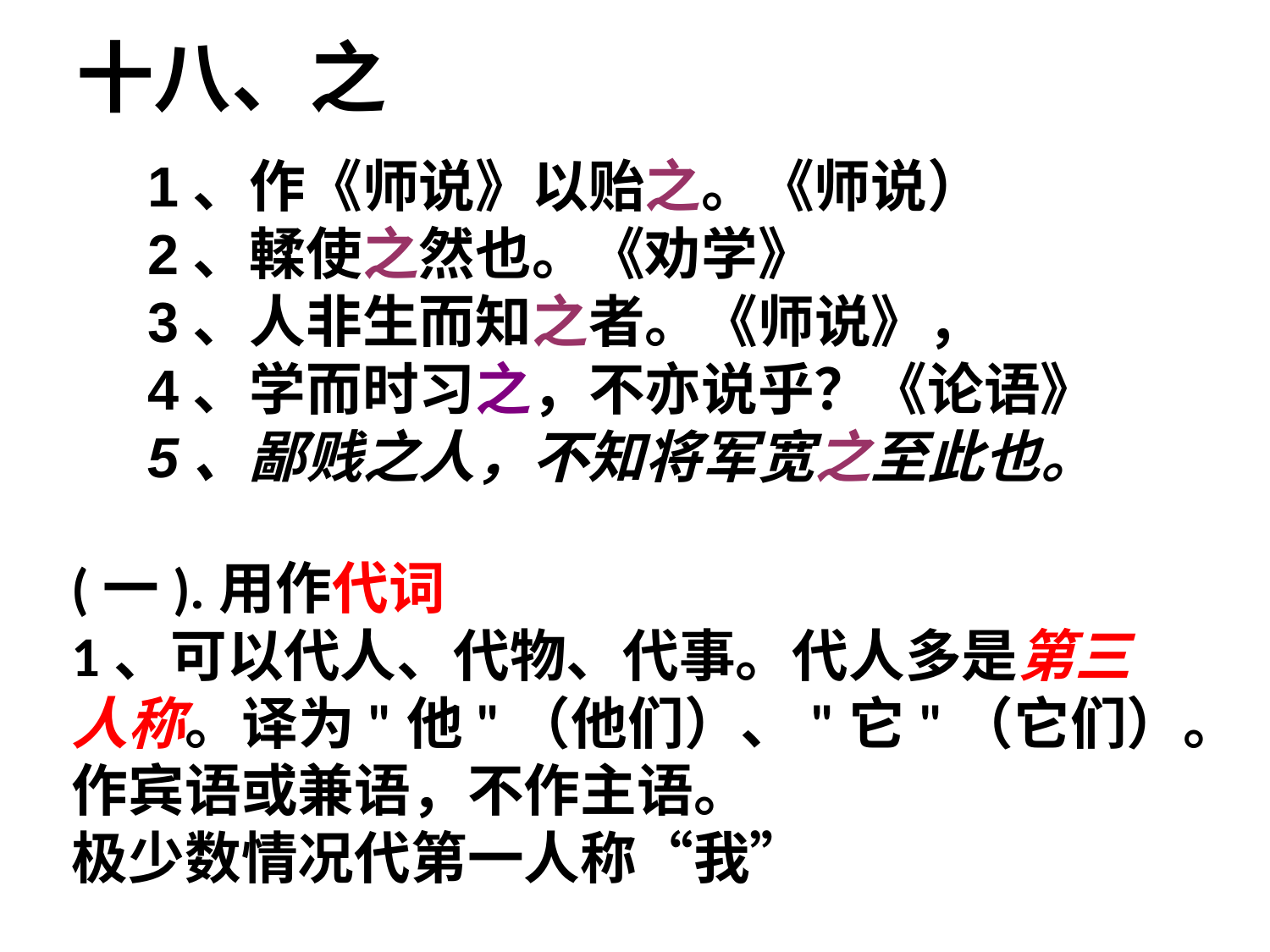

# 十八、之
1、作《师说》以贻之。《师说）
2、輮使之然也。《劝学》
3、人非生而知之者。《师说》，
4、学而时习之，不亦说乎？《论语》
5、鄙贱之人，不知将军宽之至此也。
(一).用作代词
1、可以代人、代物、代事。代人多是第三
人称。译为"他"（他们）、"它"（它们）。
作宾语或兼语，不作主语。
极少数情况代第一人称“我”